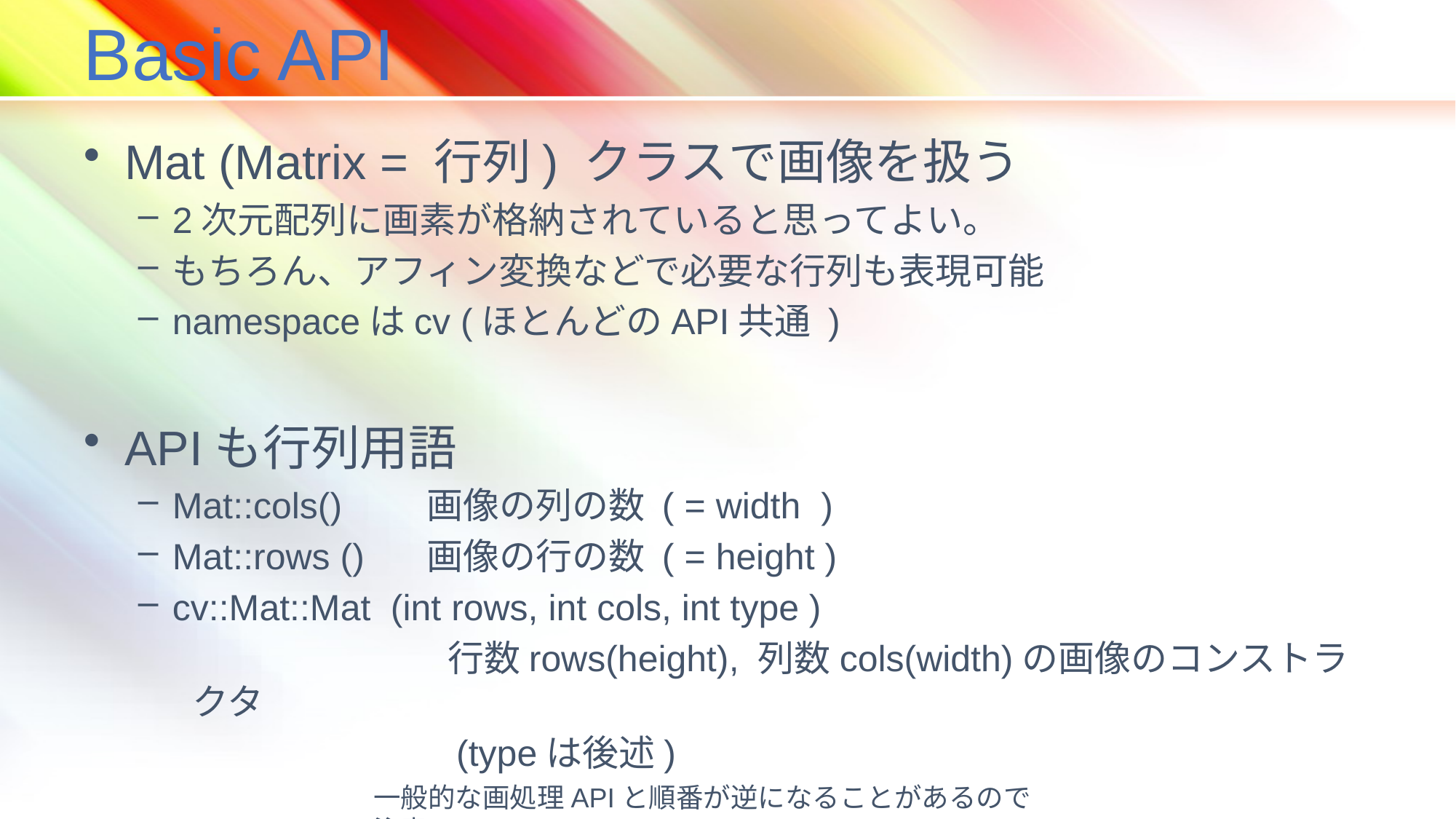

# Basic API
Mat (Matrix = 行列) クラスで画像を扱う
2次元配列に画素が格納されていると思ってよい。
もちろん、アフィン変換などで必要な行列も表現可能
namespaceはcv (ほとんどのAPI共通 )

APIも行列用語
Mat::cols()	　画像の列の数 ( = width  )
Mat::rows () 	　画像の行の数 ( = height )
cv::Mat::Mat	(int rows, int cols, int type )
		　行数rows(height), 列数cols(width)の画像のコンストラクタ
		　(typeは後述)
一般的な画処理APIと順番が逆になることがあるので注意